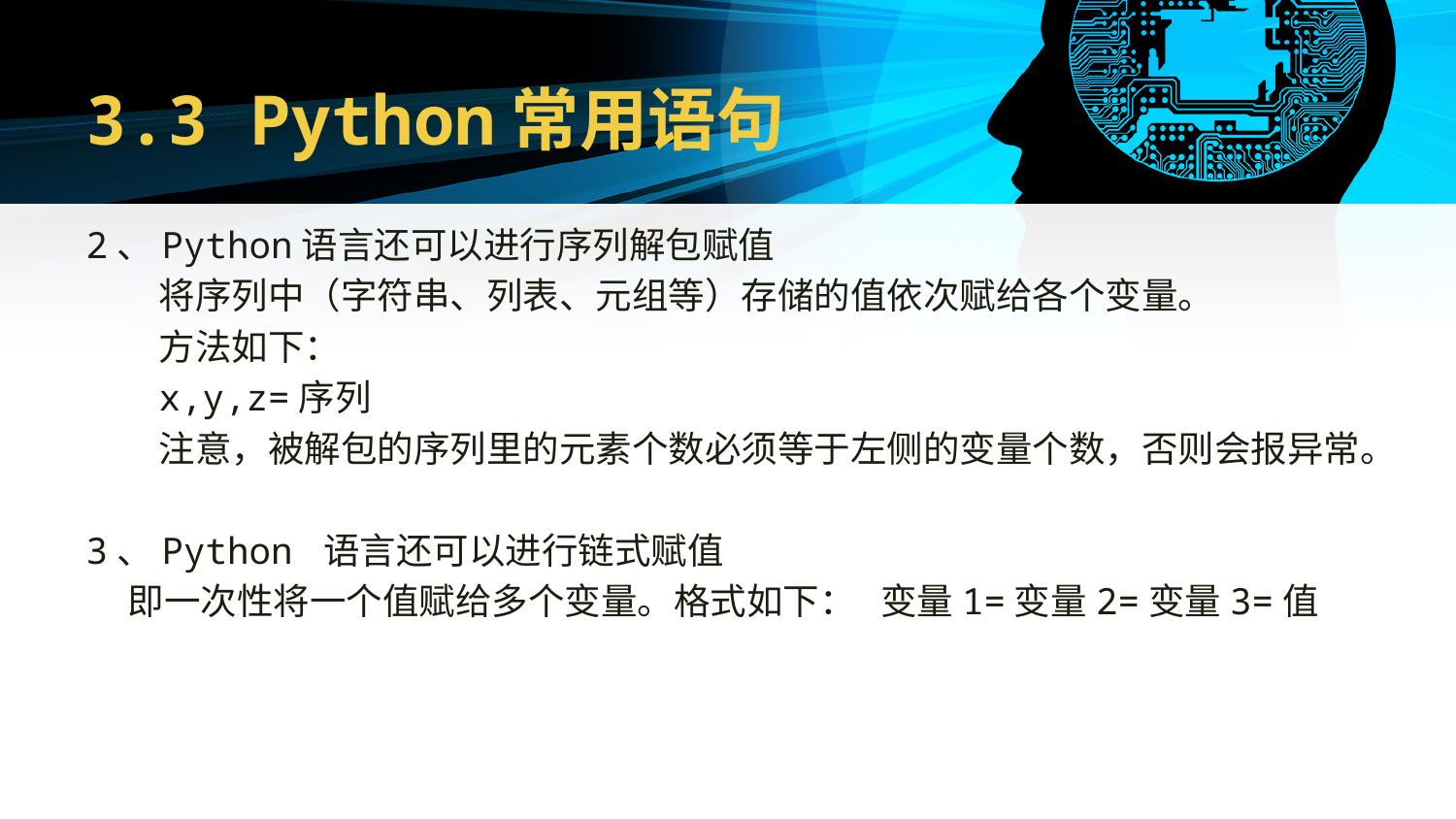

# 3.3 Python常用语句
2、Python语言还可以进行序列解包赋值
将序列中（字符串、列表、元组等）存储的值依次赋给各个变量。
方法如下：
x,y,z=序列
注意，被解包的序列里的元素个数必须等于左侧的变量个数，否则会报异常。

3、Python 语言还可以进行链式赋值
    即一次性将一个值赋给多个变量。格式如下：   变量1=变量2=变量3=值